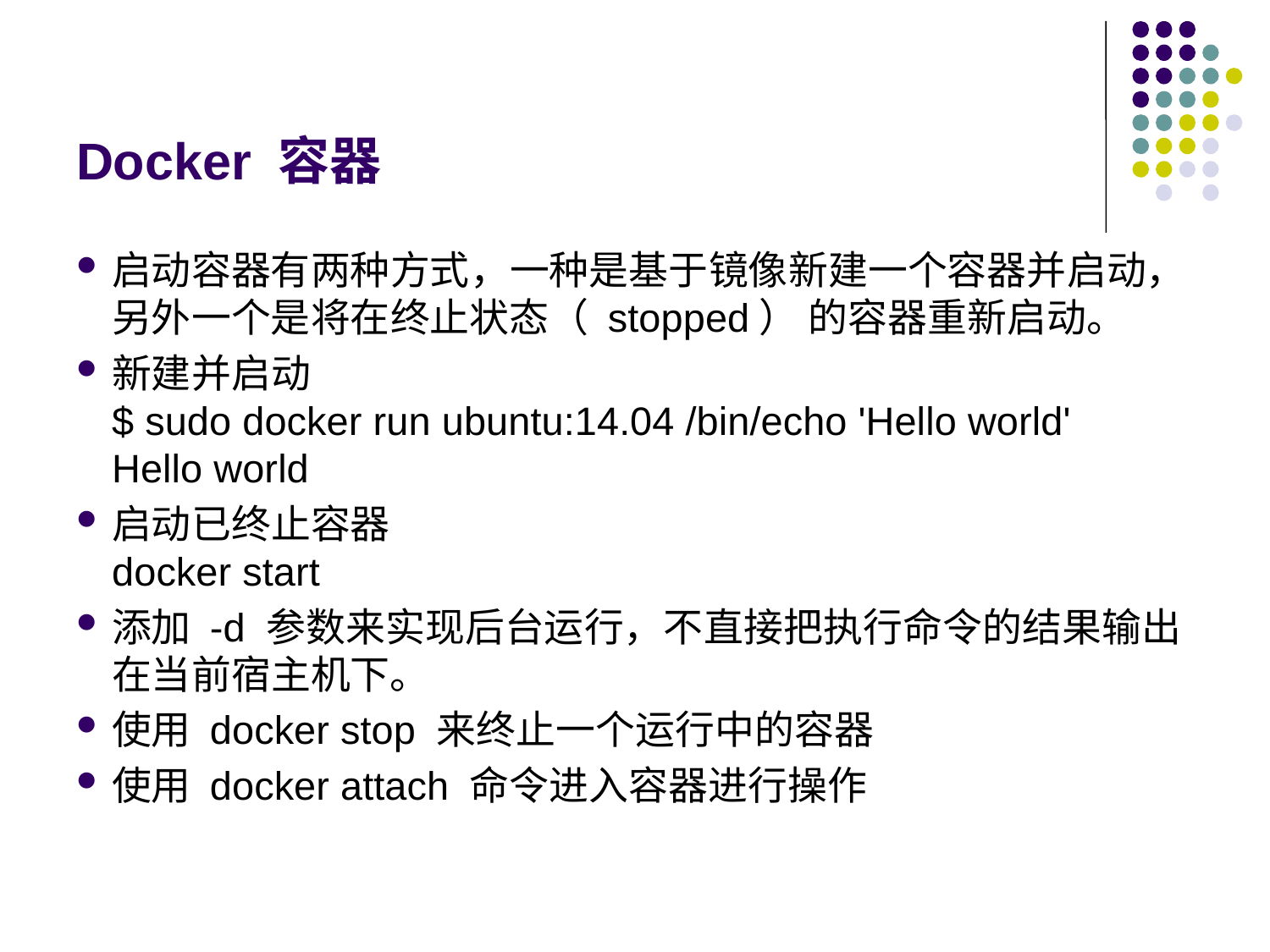

# Docker 容器
启动容器有两种方式，一种是基于镜像新建一个容器并启动，另外一个是将在终止状态（ stopped） 的容器重新启动。
新建并启动
$ sudo docker run ubuntu:14.04 /bin/echo 'Hello world'
Hello world
启动已终止容器
docker start
添加 -d 参数来实现后台运行，不直接把执行命令的结果输出在当前宿主机下。
使用 docker stop 来终止一个运行中的容器
使用 docker attach 命令进入容器进行操作